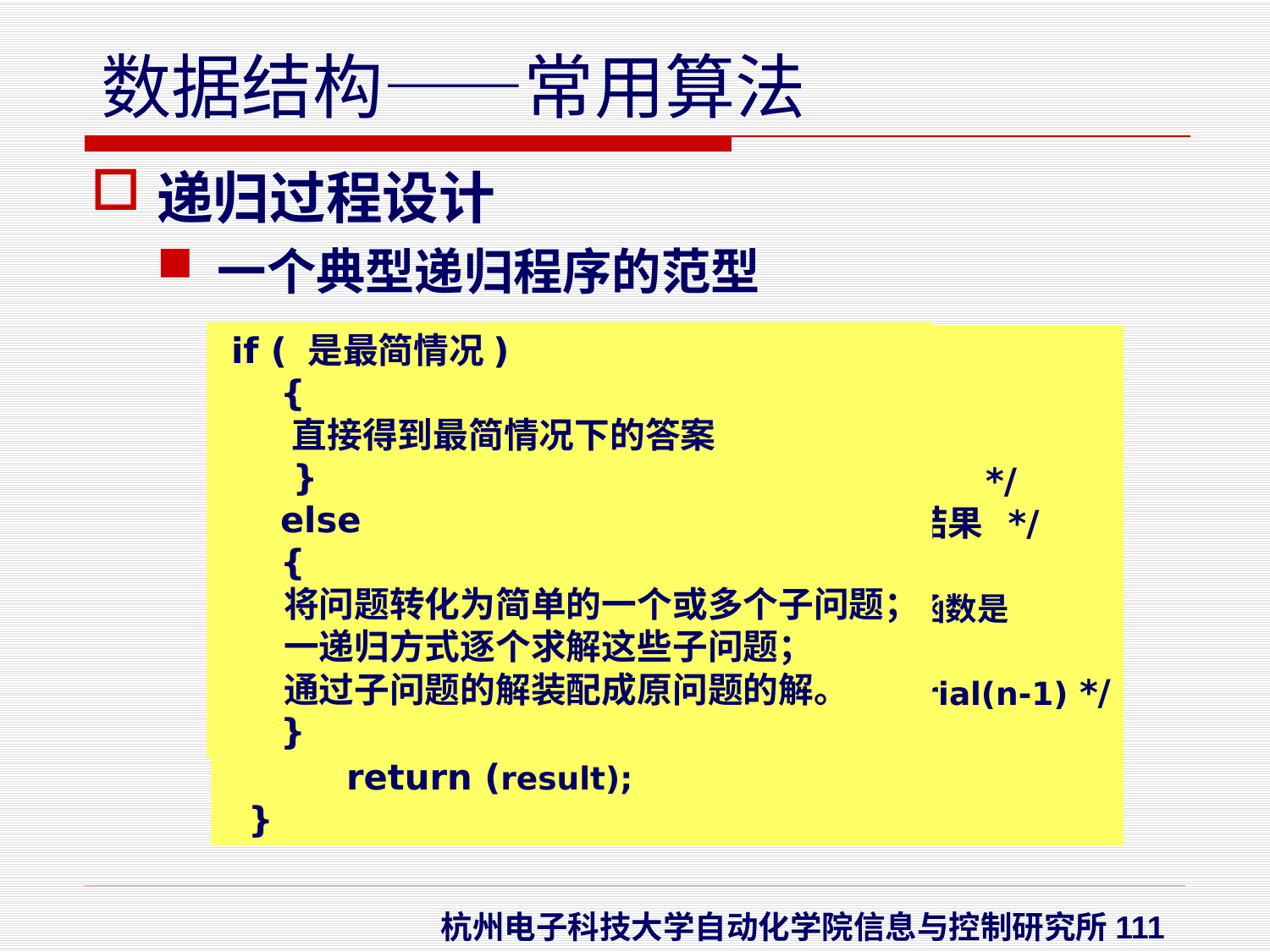

递归过程设计
一个典型递归程序的范型
 if ( 是最简情况)
     {
        直接得到最简情况下的答案
      }
     else
     {
       将问题转化为简单的一个或多个子问题；
       一递归方式逐个求解这些子问题；
       通过子问题的解装配成原问题的解。
     }
int  CalFactiorial(int n)
  {
      int result;
      if ( n==0||n==1)  	/*最简情况        */
                  result=1;     	/*直接得到结果  */
          else
                /*子问题为n-1阶乘，求解的递归函数是
                        CalFactiorial(n-1) */
               /*解装问题的方式是n* CalFactiorial(n-1) */
               result=n* CalFactiorial(n-1)
          return (result);
  }